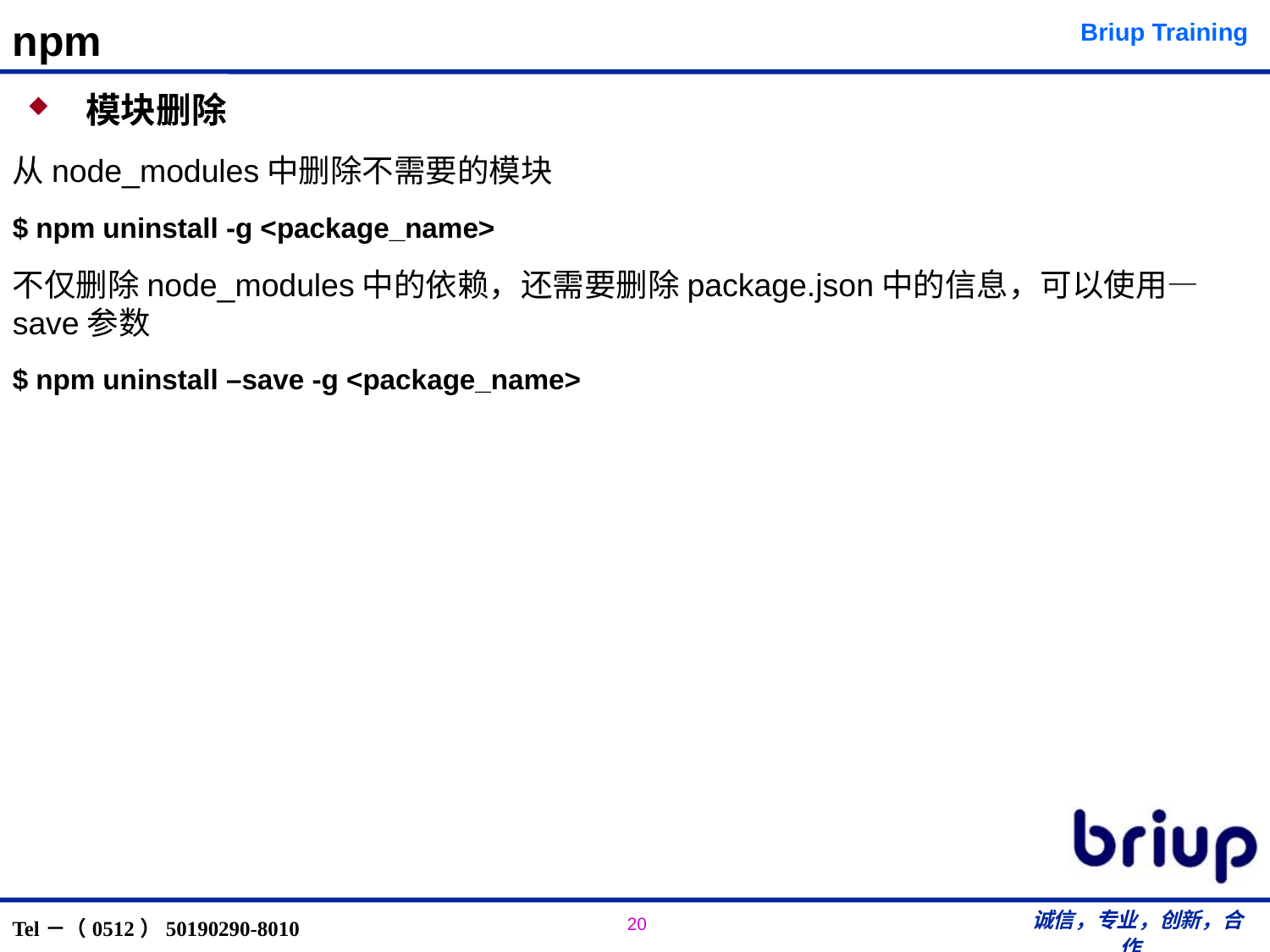

# npm
 模块删除
从node_modules中删除不需要的模块
$ npm uninstall -g <package_name>
不仅删除node_modules中的依赖，还需要删除package.json中的信息，可以使用—save参数
$ npm uninstall –save -g <package_name>